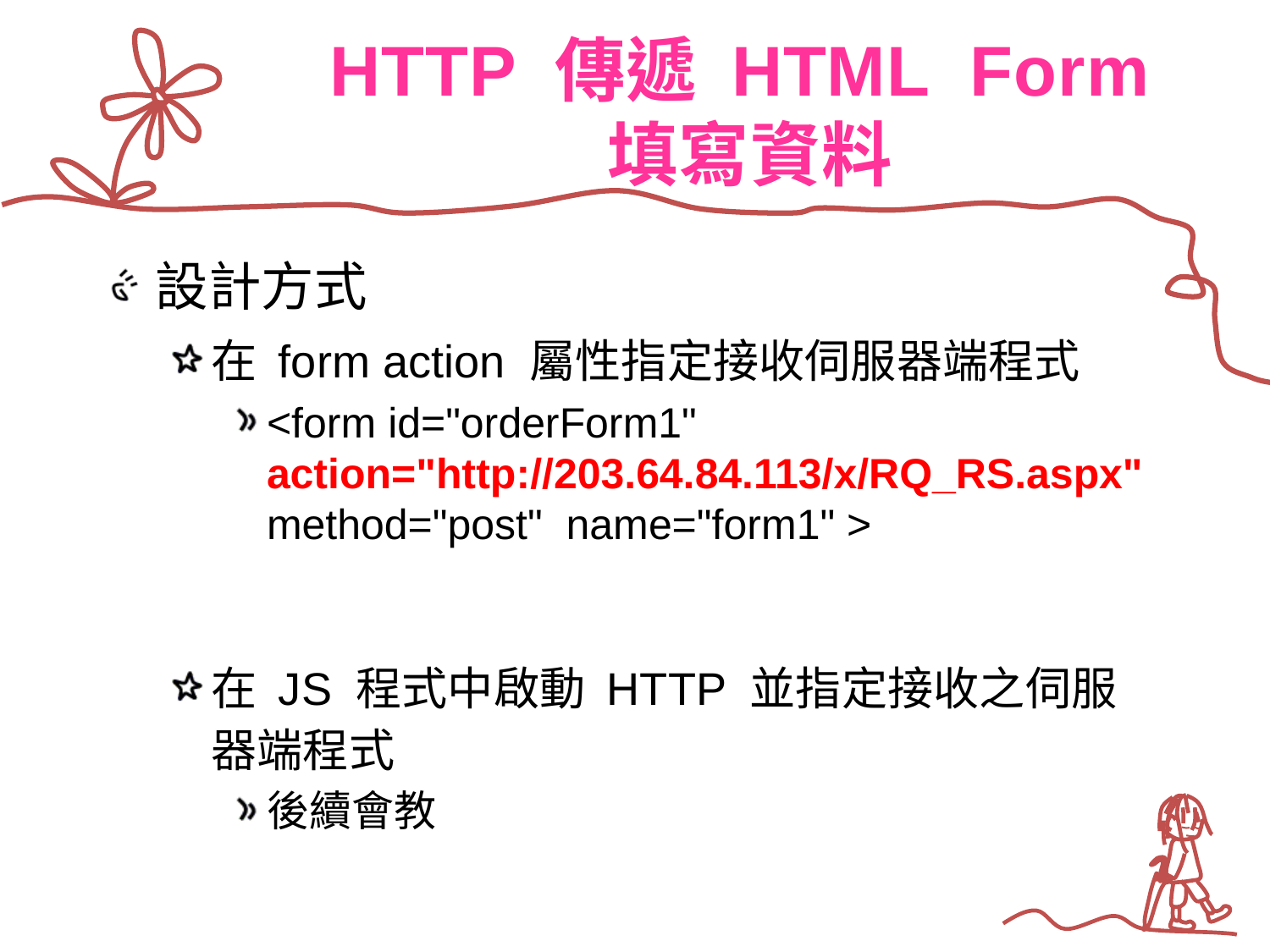

# HTTP 傳遞 HTML  Form 填寫資料
設計方式
在 form action 屬性指定接收伺服器端程式
<form id="orderForm1" action="http://203.64.84.113/x/RQ_RS.aspx" method="post"  name="form1" >

在 JS 程式中啟動 HTTP 並指定接收之伺服器端程式
後續會教